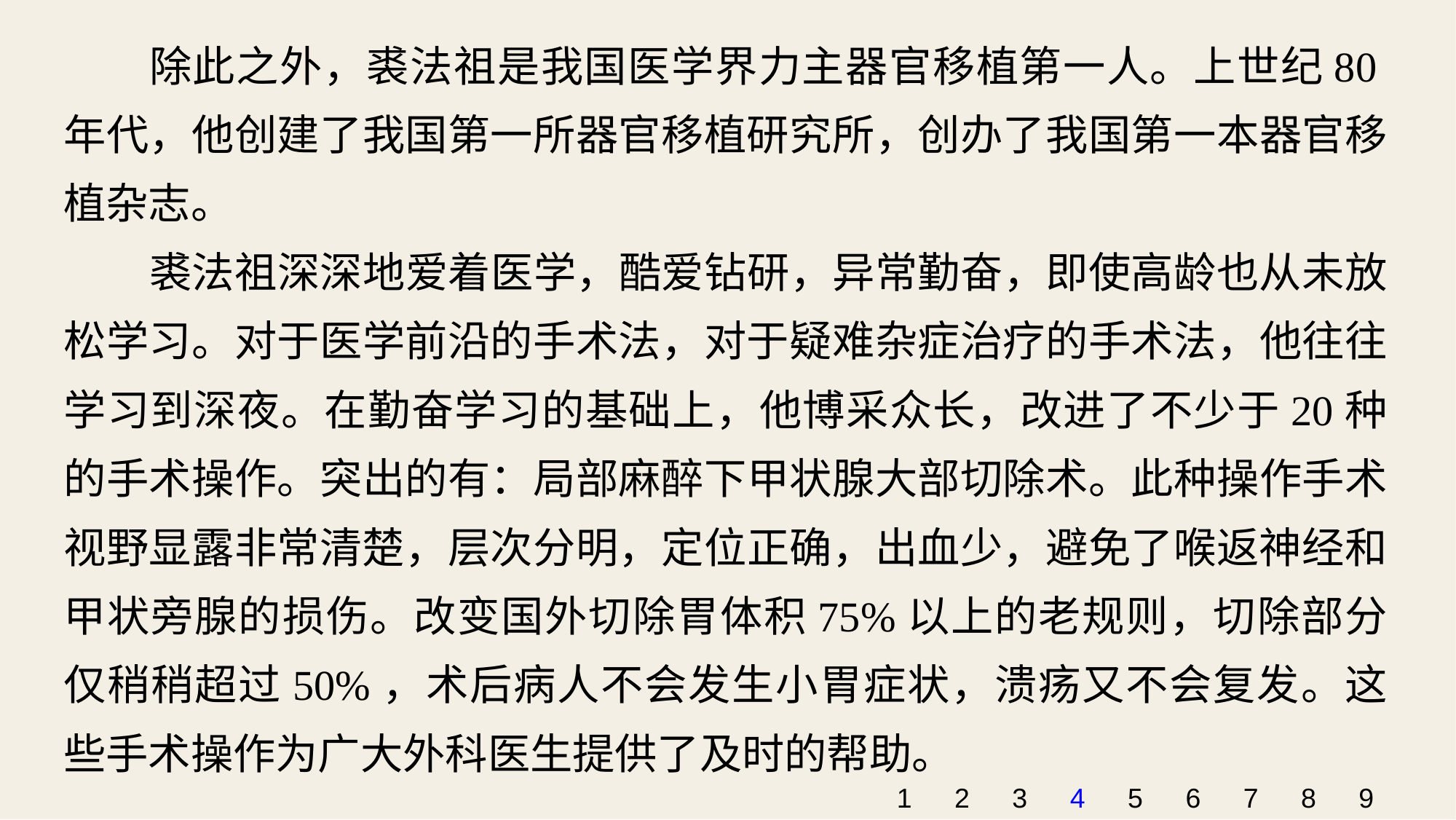

除此之外，裘法祖是我国医学界力主器官移植第一人。上世纪80年代，他创建了我国第一所器官移植研究所，创办了我国第一本器官移植杂志。
裘法祖深深地爱着医学，酷爱钻研，异常勤奋，即使高龄也从未放松学习。对于医学前沿的手术法，对于疑难杂症治疗的手术法，他往往学习到深夜。在勤奋学习的基础上，他博采众长，改进了不少于20种的手术操作。突出的有：局部麻醉下甲状腺大部切除术。此种操作手术视野显露非常清楚，层次分明，定位正确，出血少，避免了喉返神经和甲状旁腺的损伤。改变国外切除胃体积75%以上的老规则，切除部分仅稍稍超过50%，术后病人不会发生小胃症状，溃疡又不会复发。这些手术操作为广大外科医生提供了及时的帮助。
1
2
3
4
5
6
7
8
9